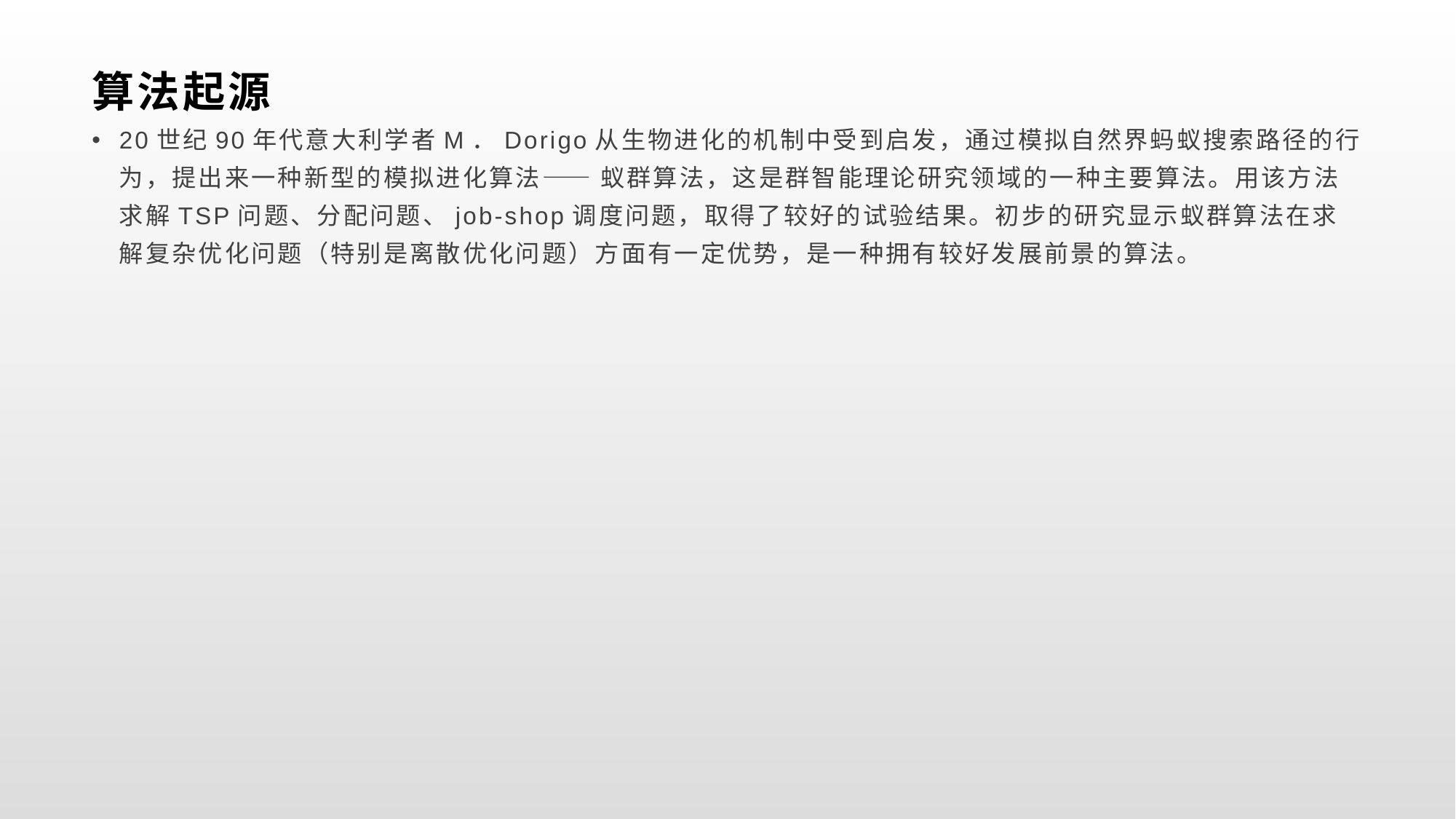

# 算法起源
20世纪90年代意大利学者M．Dorigo从生物进化的机制中受到启发，通过模拟自然界蚂蚁搜索路径的行为，提出来一种新型的模拟进化算法—— 蚁群算法，这是群智能理论研究领域的一种主要算法。用该方法求解TSP问题、分配问题、job-shop调度问题，取得了较好的试验结果。初步的研究显示蚁群算法在求解复杂优化问题（特别是离散优化问题）方面有一定优势，是一种拥有较好发展前景的算法。